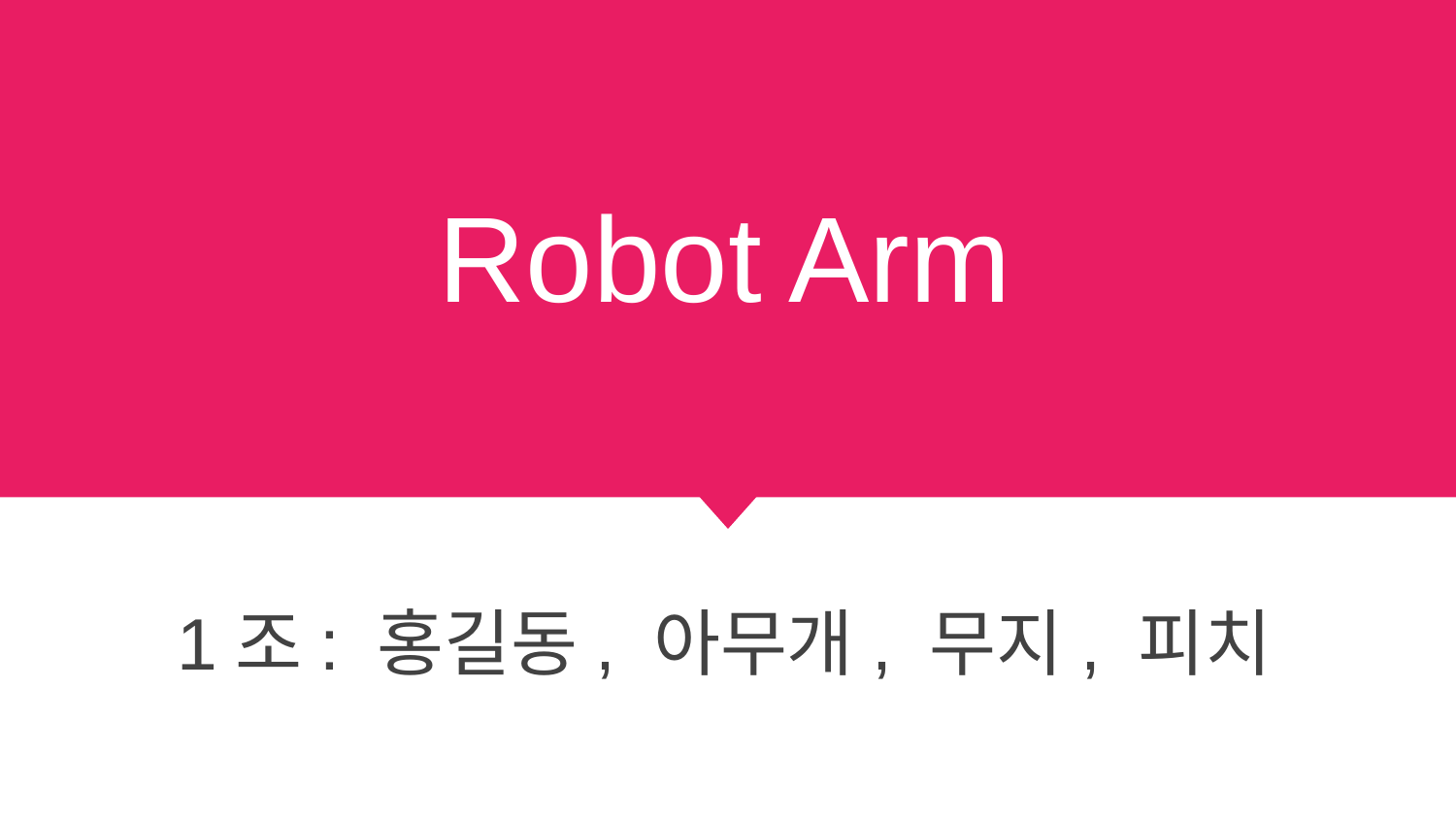

# Robot Arm
1조: 홍길동, 아무개, 무지, 피치